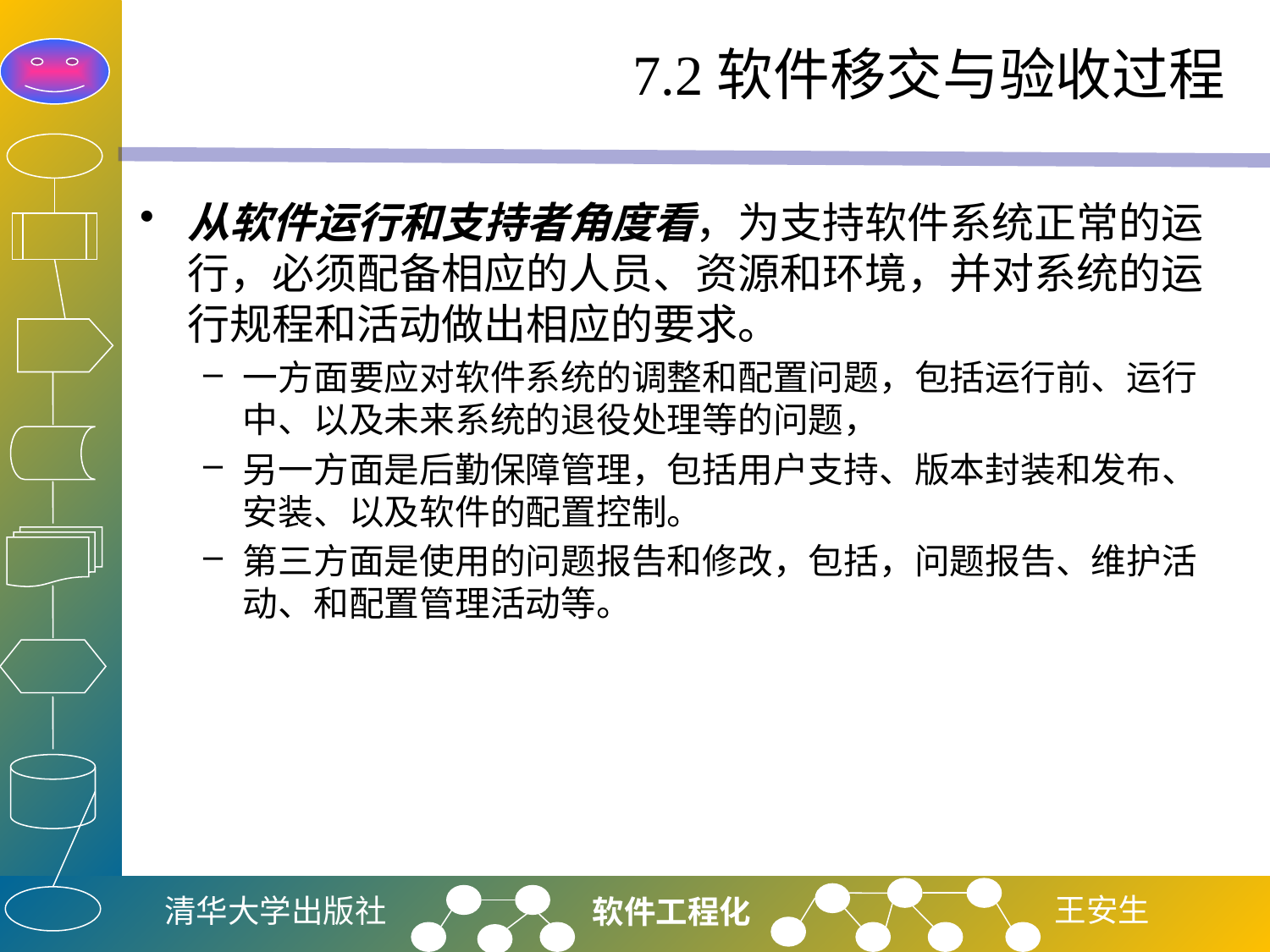

# 7.2软件移交与验收过程
从软件运行和支持者角度看，为支持软件系统正常的运行，必须配备相应的人员、资源和环境，并对系统的运行规程和活动做出相应的要求。
一方面要应对软件系统的调整和配置问题，包括运行前、运行中、以及未来系统的退役处理等的问题，
另一方面是后勤保障管理，包括用户支持、版本封装和发布、安装、以及软件的配置控制。
第三方面是使用的问题报告和修改，包括，问题报告、维护活动、和配置管理活动等。